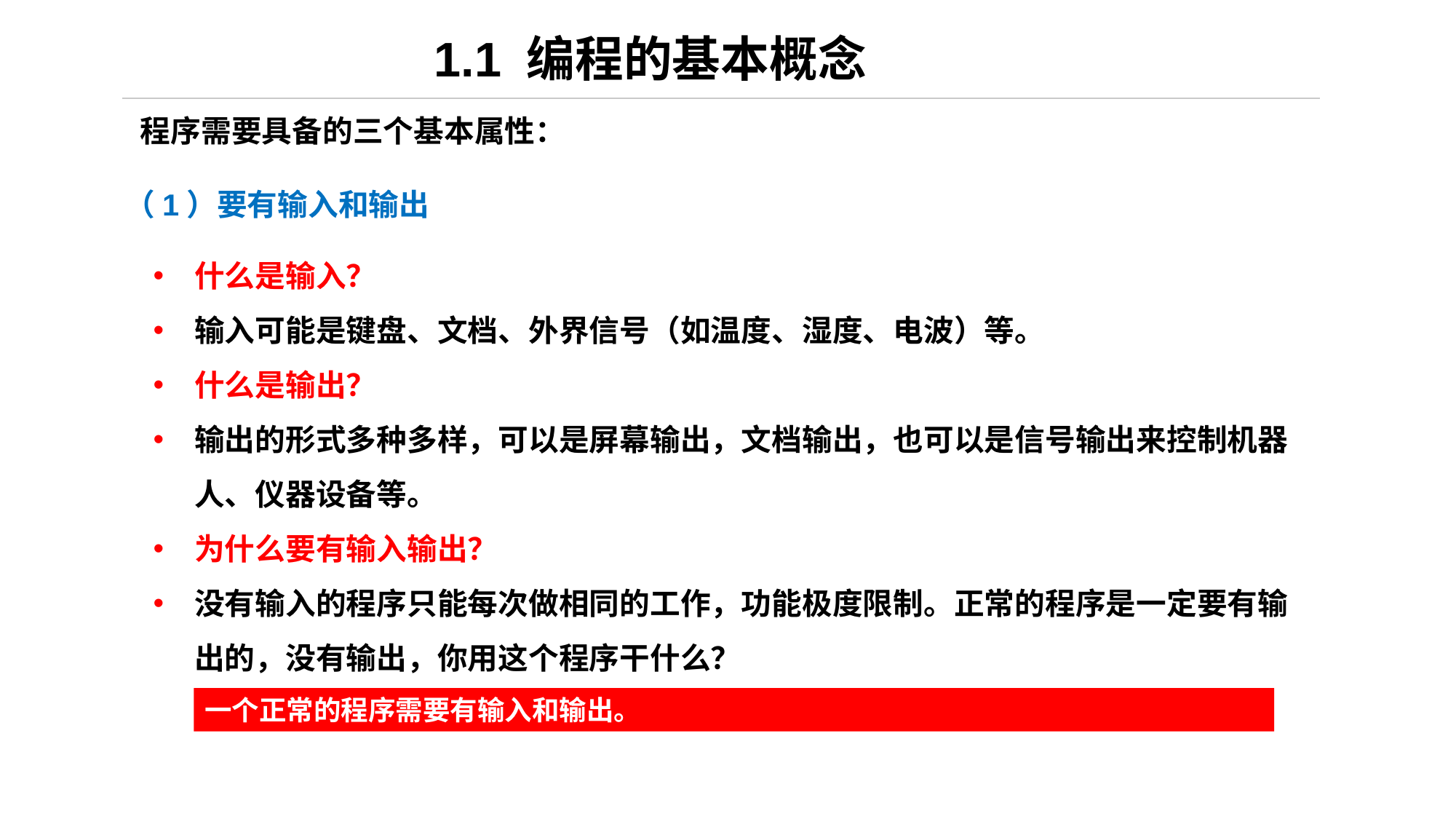

1.1 编程的基本概念
程序需要具备的三个基本属性：
（1）要有输入和输出
什么是输入？
输入可能是键盘、文档、外界信号（如温度、湿度、电波）等。
什么是输出？
输出的形式多种多样，可以是屏幕输出，文档输出，也可以是信号输出来控制机器人、仪器设备等。
为什么要有输入输出？
没有输入的程序只能每次做相同的工作，功能极度限制。正常的程序是一定要有输出的，没有输出，你用这个程序干什么？
一个正常的程序需要有输入和输出。